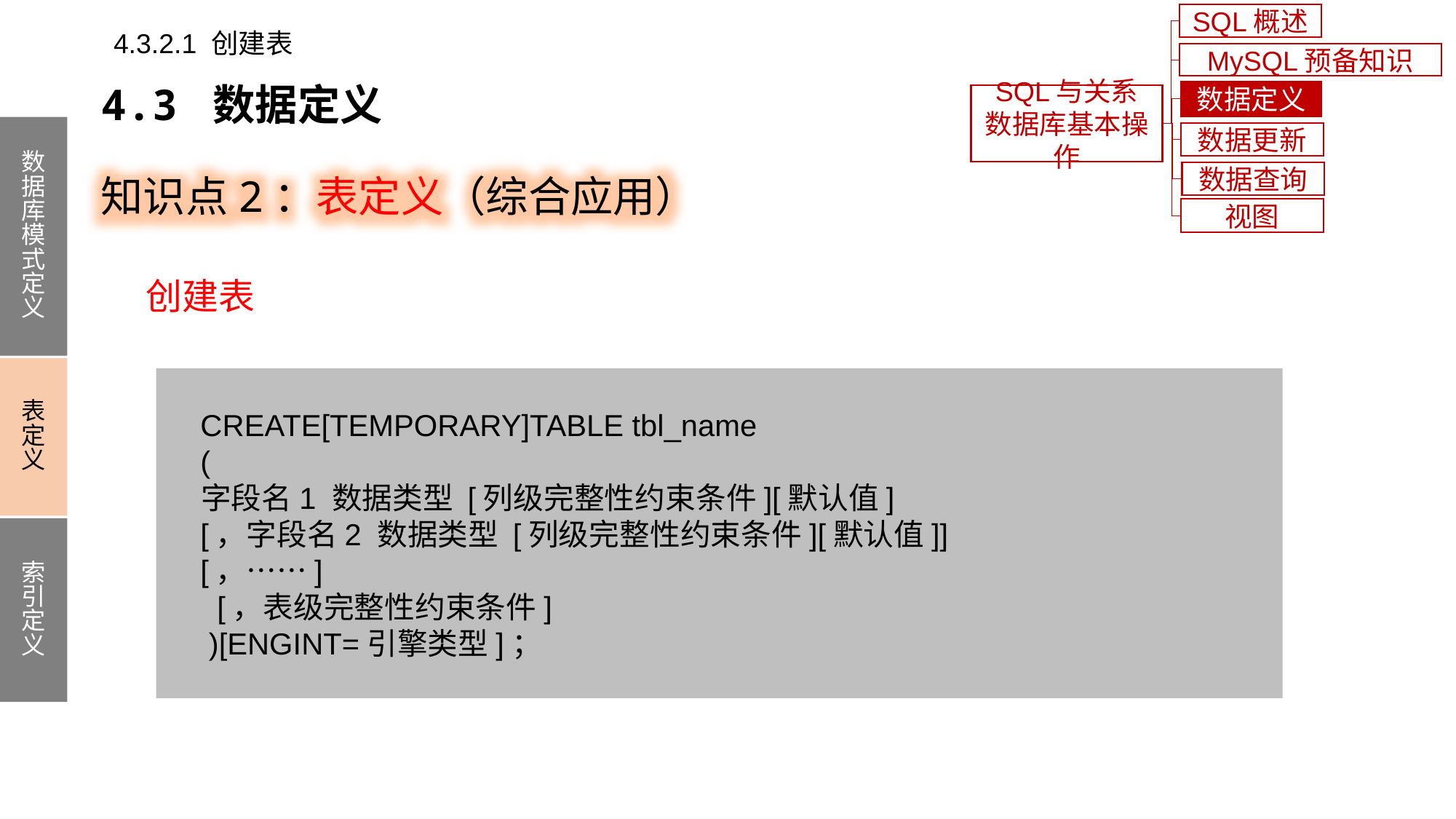

SQL概述
4.3.2.1 创建表
MySQL预备知识
4.3 数据定义
数据定义
SQL与关系数据库基本操作
数据库模式定义
表定义
索引定义
数据更新
知识点2：表定义（综合应用）
数据查询
视图
创建表
    CREATE[TEMPORARY]TABLE tbl_name
    (
    字段名1 数据类型 [列级完整性约束条件][默认值]
    [，字段名2 数据类型 [列级完整性约束条件][默认值]]
    [，……]
      [，表级完整性约束条件]
     )[ENGINT=引擎类型]；